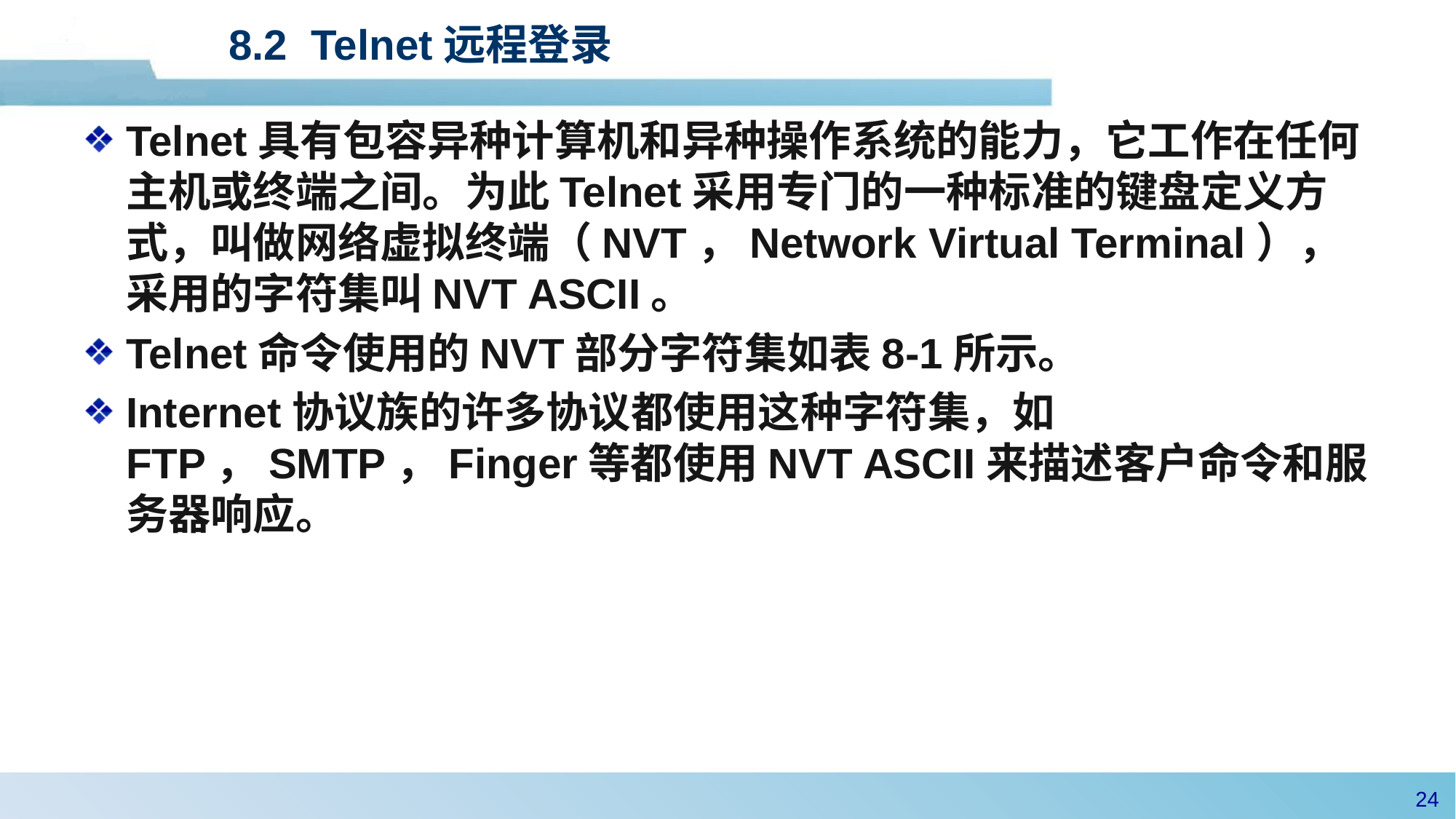

#
8.2  Telnet远程登录
Telnet具有包容异种计算机和异种操作系统的能力，它工作在任何主机或终端之间。为此Telnet采用专门的一种标准的键盘定义方式，叫做网络虚拟终端（NVT，Network Virtual Terminal），采用的字符集叫NVT ASCII。
Telnet命令使用的NVT部分字符集如表8-1所示。
Internet协议族的许多协议都使用这种字符集，如FTP，SMTP，Finger等都使用NVT ASCII来描述客户命令和服务器响应。
24